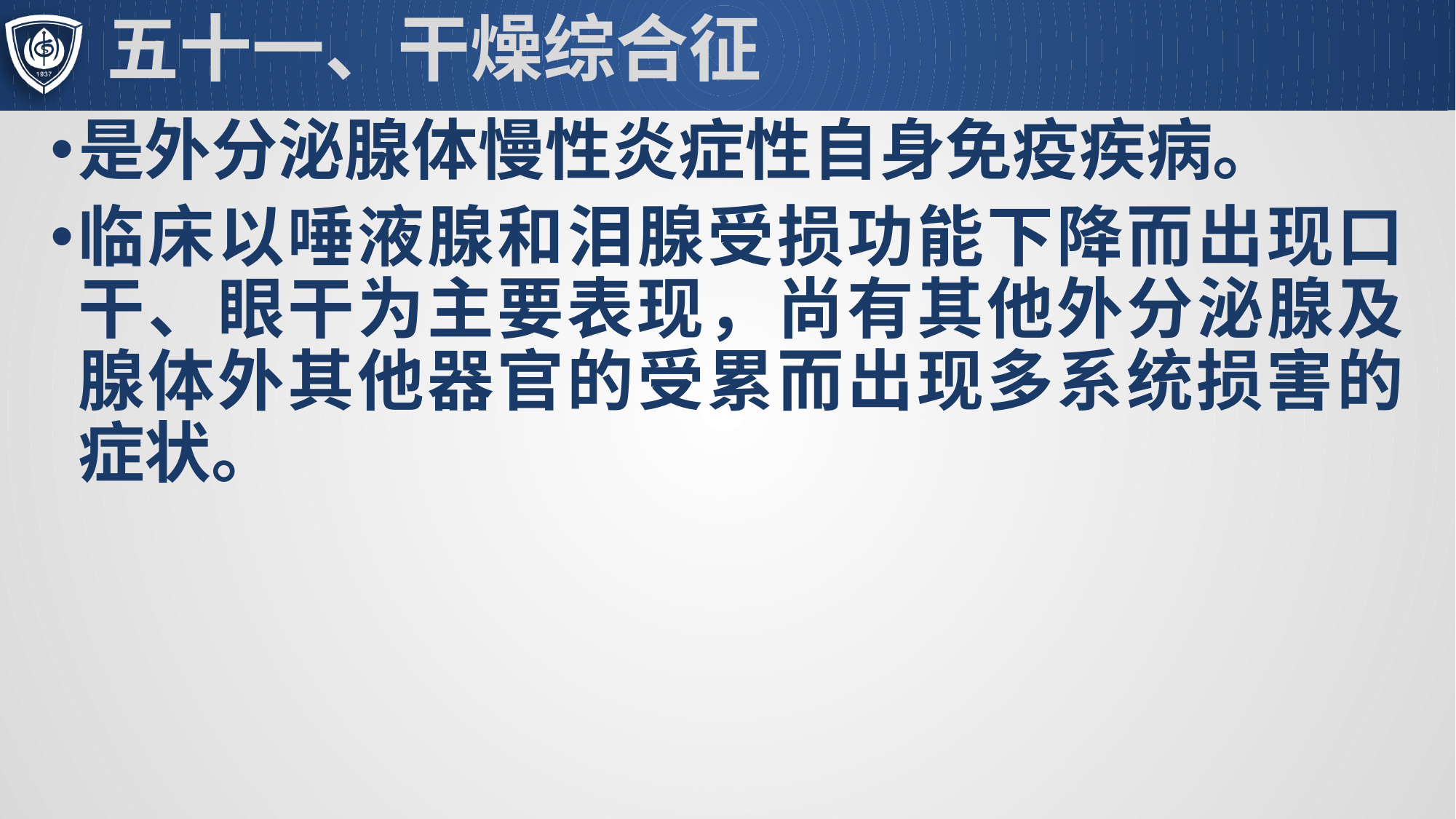

# 五十一、干燥综合征
是外分泌腺体慢性炎症性自身免疫疾病。
临床以唾液腺和泪腺受损功能下降而出现口干、眼干为主要表现，尚有其他外分泌腺及腺体外其他器官的受累而出现多系统损害的症状。